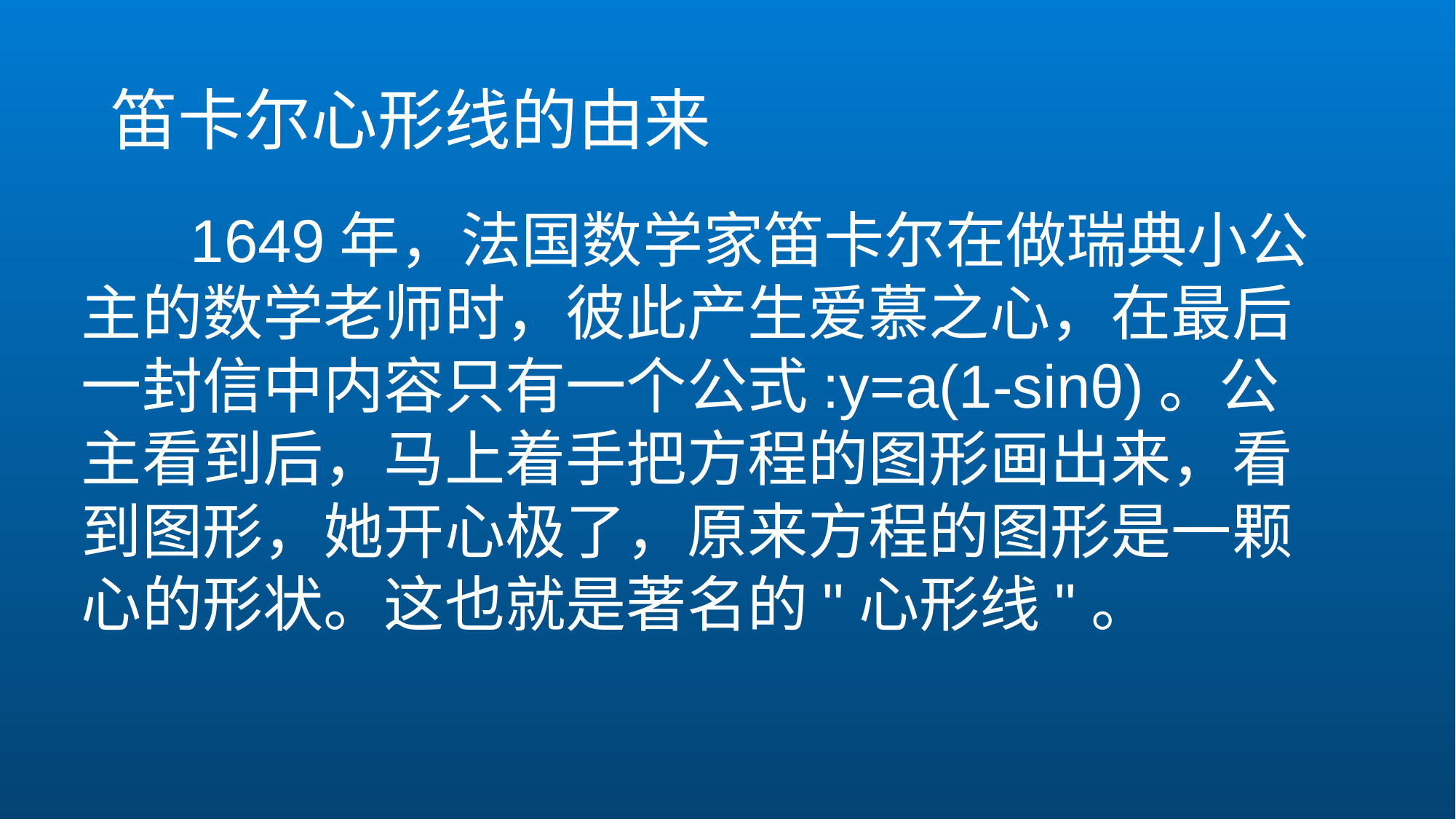

# 笛卡尔心形线的由来
        1649年，法国数学家笛卡尔在做瑞典小公主的数学老师时，彼此产生爱慕之心，在最后一封信中内容只有一个公式:y=a(1-sinθ)。公主看到后，马上着手把方程的图形画出来，看到图形，她开心极了，原来方程的图形是一颗心的形状。这也就是著名的"心形线"。